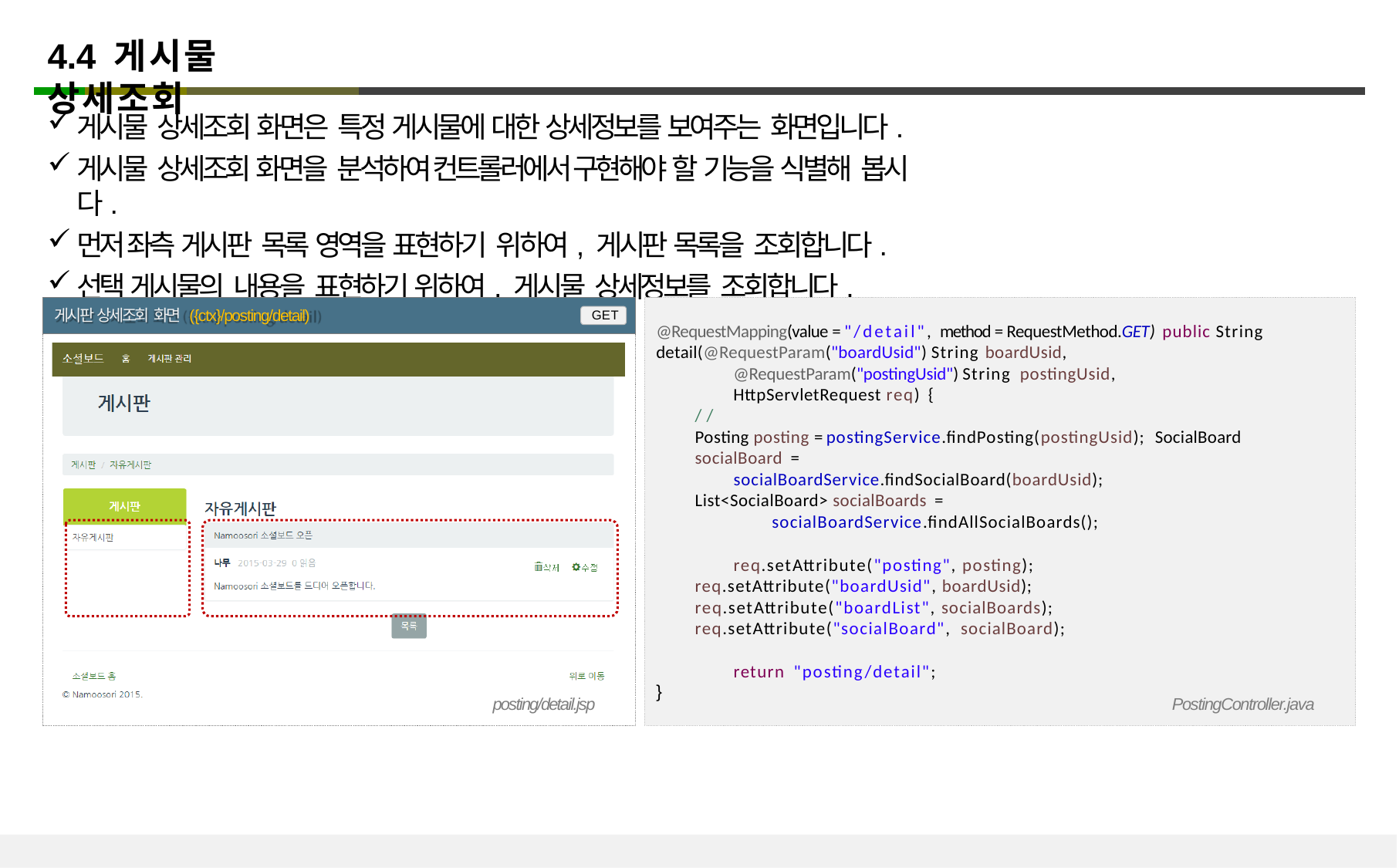

# 4.4 게시물 상세조회
게시물 상세조회  화면은  특정 게시물에 대한 상세정보를 보여주는 화면입니다.
게시물 상세조회 화면을  분석하여 컨트롤러에서 구현해야 할 기능을 식별해 봅시다.
먼저 좌측 게시판 목록 영역을  표현하기  위하여, 게시판  목록을 조회합니다.
선택 게시물의 내용을  표현하기 위하여, 게시물  상세정보를 조회합니다.

게시판 상세조회 화면 ({ctx}/posting/detail)
GET

@RequestMapping(value = "/detail", method = RequestMethod.GET)  public String detail(@RequestParam("boardUsid") String boardUsid,
@RequestParam("postingUsid") String postingUsid,
HttpServletRequest req) {
//
Posting posting = postingService.findPosting(postingUsid);  SocialBoard socialBoard =
socialBoardService.findSocialBoard(boardUsid);  List<SocialBoard> socialBoards =
socialBoardService.findAllSocialBoards();

req.setAttribute("posting", posting);  req.setAttribute("boardUsid", boardUsid);  req.setAttribute("boardList", socialBoards);  req.setAttribute("socialBoard", socialBoard);

return "posting/detail";

}
posting/detail.jsp
PostingController.java